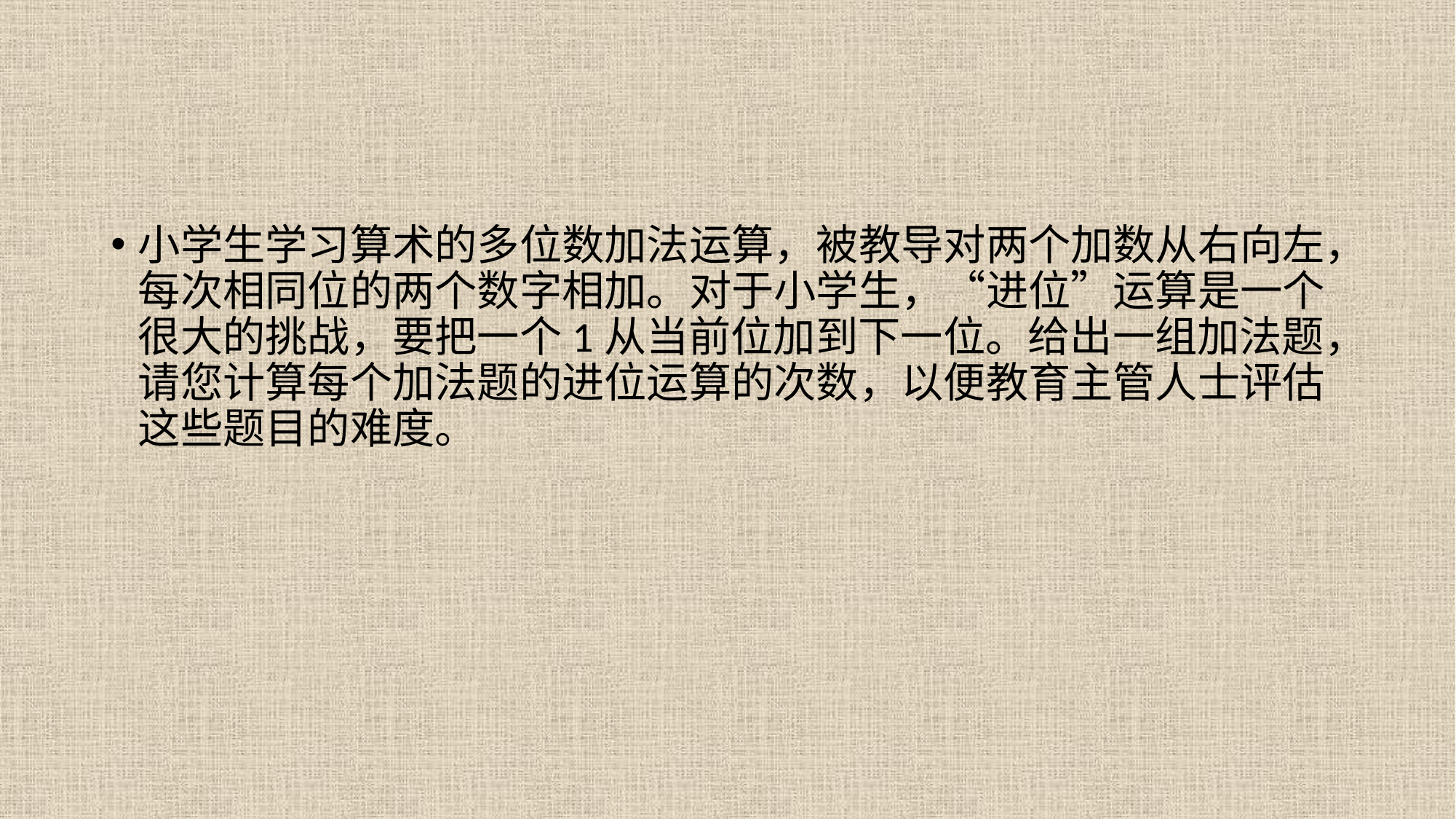

#
小学生学习算术的多位数加法运算，被教导对两个加数从右向左，每次相同位的两个数字相加。对于小学生，“进位”运算是一个很大的挑战，要把一个1从当前位加到下一位。给出一组加法题，请您计算每个加法题的进位运算的次数，以便教育主管人士评估这些题目的难度。